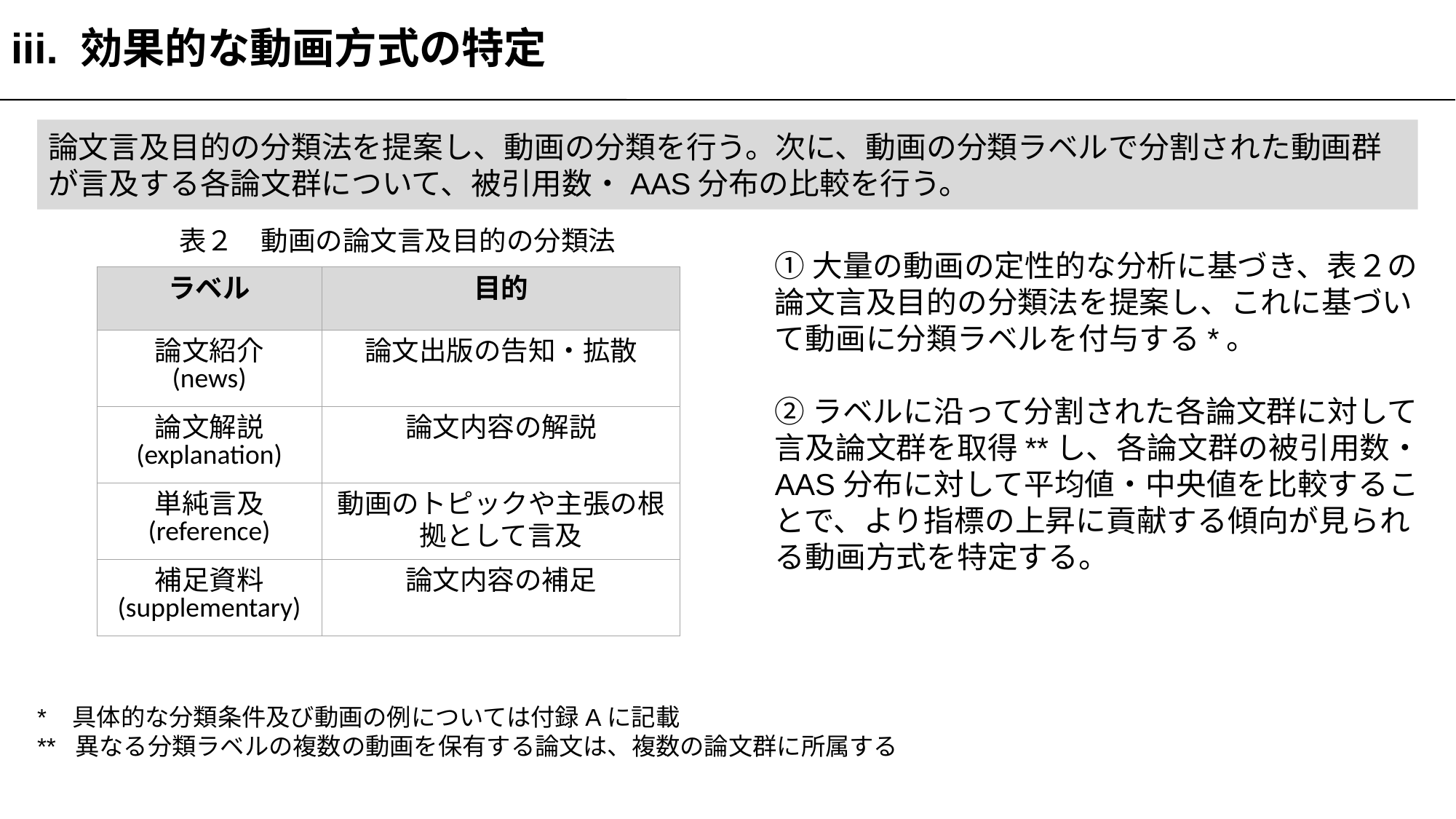

iii. 効果的な動画方式の特定
論文言及目的の分類法を提案し、動画の分類を行う。次に、動画の分類ラベルで分割された動画群が言及する各論文群について、被引用数・AAS分布の比較を行う。
表２　動画の論文言及目的の分類法
①大量の動画の定性的な分析に基づき、表２の論文言及目的の分類法を提案し、これに基づいて動画に分類ラベルを付与する*。

②ラベルに沿って分割された各論文群に対して言及論文群を取得**し、各論文群の被引用数・AAS分布に対して平均値・中央値を比較することで、より指標の上昇に貢献する傾向が見られる動画方式を特定する。
| ラベル | 目的 |
| --- | --- |
| 論文紹介 (news) | 論文出版の告知・拡散 |
| 論文解説 (explanation) | 論文内容の解説 |
| 単純言及 (reference) | 動画のトピックや主張の根拠として言及 |
| 補足資料 (supplementary) | 論文内容の補足 |
*   具体的な分類条件及び動画の例については付録Aに記載
**  異なる分類ラベルの複数の動画を保有する論文は、複数の論文群に所属する